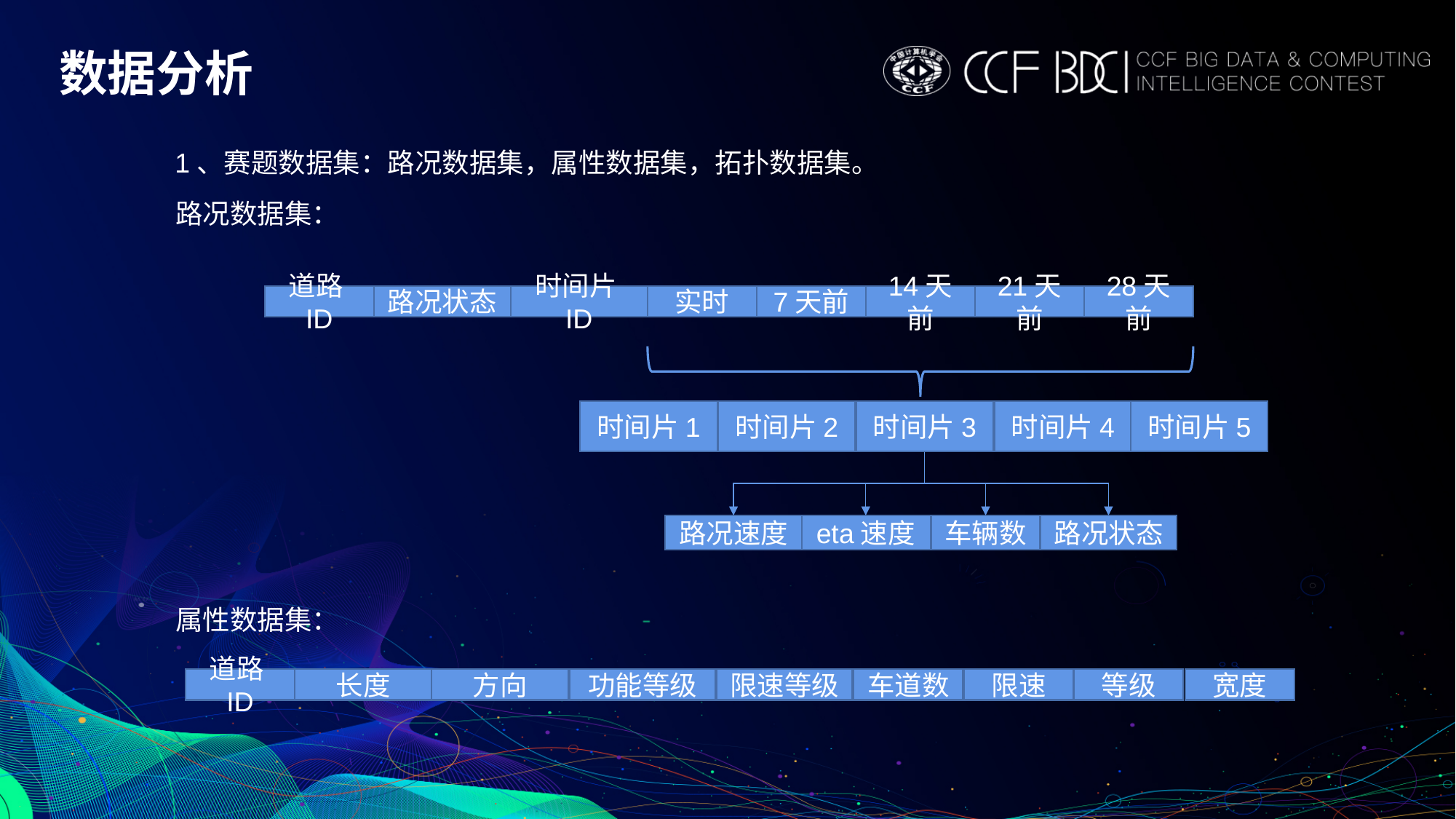

数据分析

1、赛题数据集：路况数据集，属性数据集，拓扑数据集。
路况数据集：
道路ID
路况状态
时间片ID
实时
7天前
14天前
21天前
28天前
时间片1
时间片2
时间片3
时间片4
时间片5
eta速度
路况速度
车辆数
路况状态
属性数据集：
宽度
车道数
限速
等级
道路ID
长度
方向
功能等级
限速等级